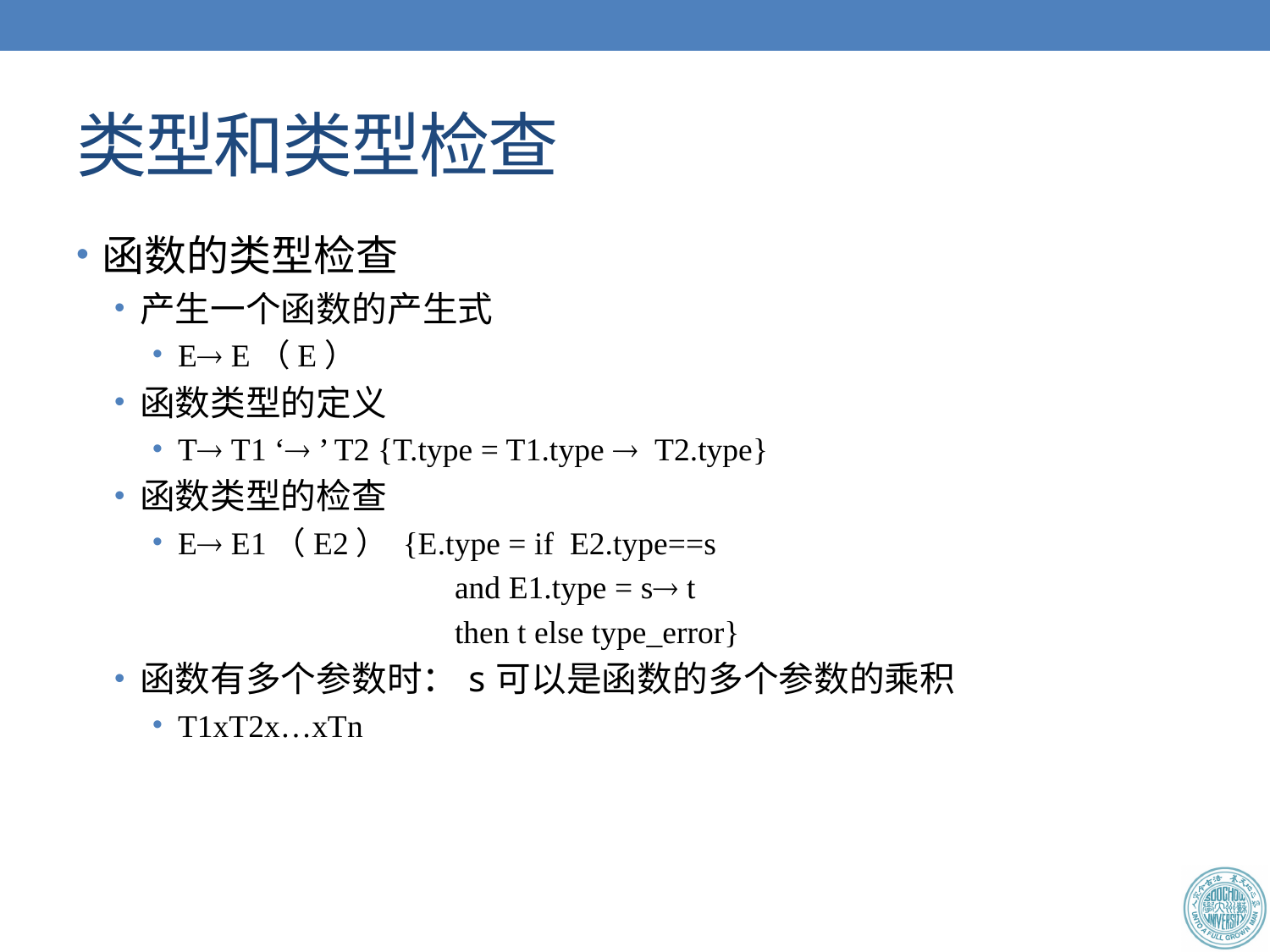

# 类型和类型检查
函数的类型检查
产生一个函数的产生式
E→ E（E）
函数类型的定义
T→ T1 ‘→ ’ T2 {T.type = T1.type →  T2.type}
函数类型的检查
E→ E1（E2） {E.type = if  E2.type==s
                        	      and E1.type = s→ t
                       	      then t else type_error}
函数有多个参数时：s可以是函数的多个参数的乘积
T1xT2x…xTn